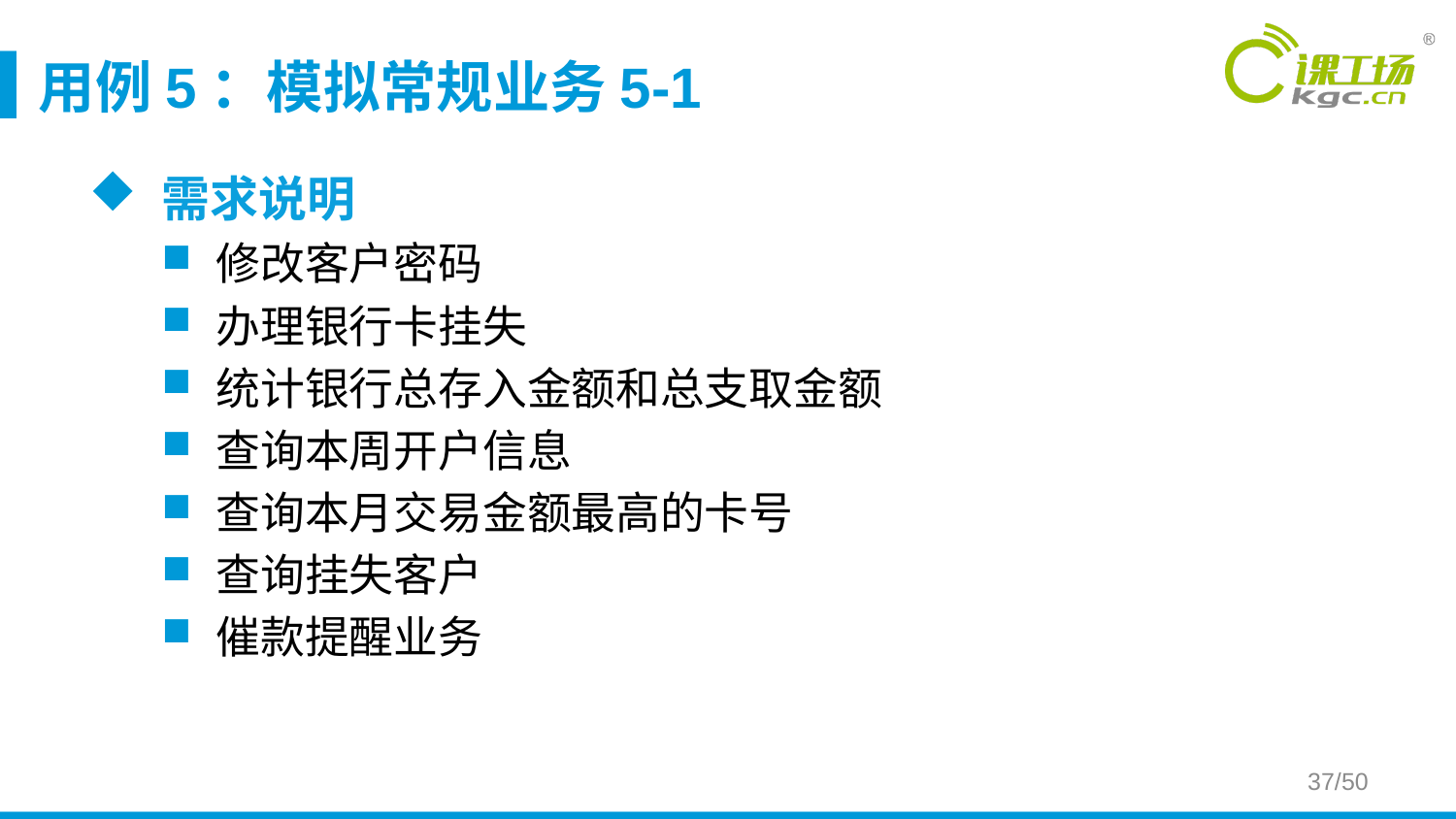

# 用例5：模拟常规业务5-1
需求说明
修改客户密码
办理银行卡挂失
统计银行总存入金额和总支取金额
查询本周开户信息
查询本月交易金额最高的卡号
查询挂失客户
催款提醒业务
37/50